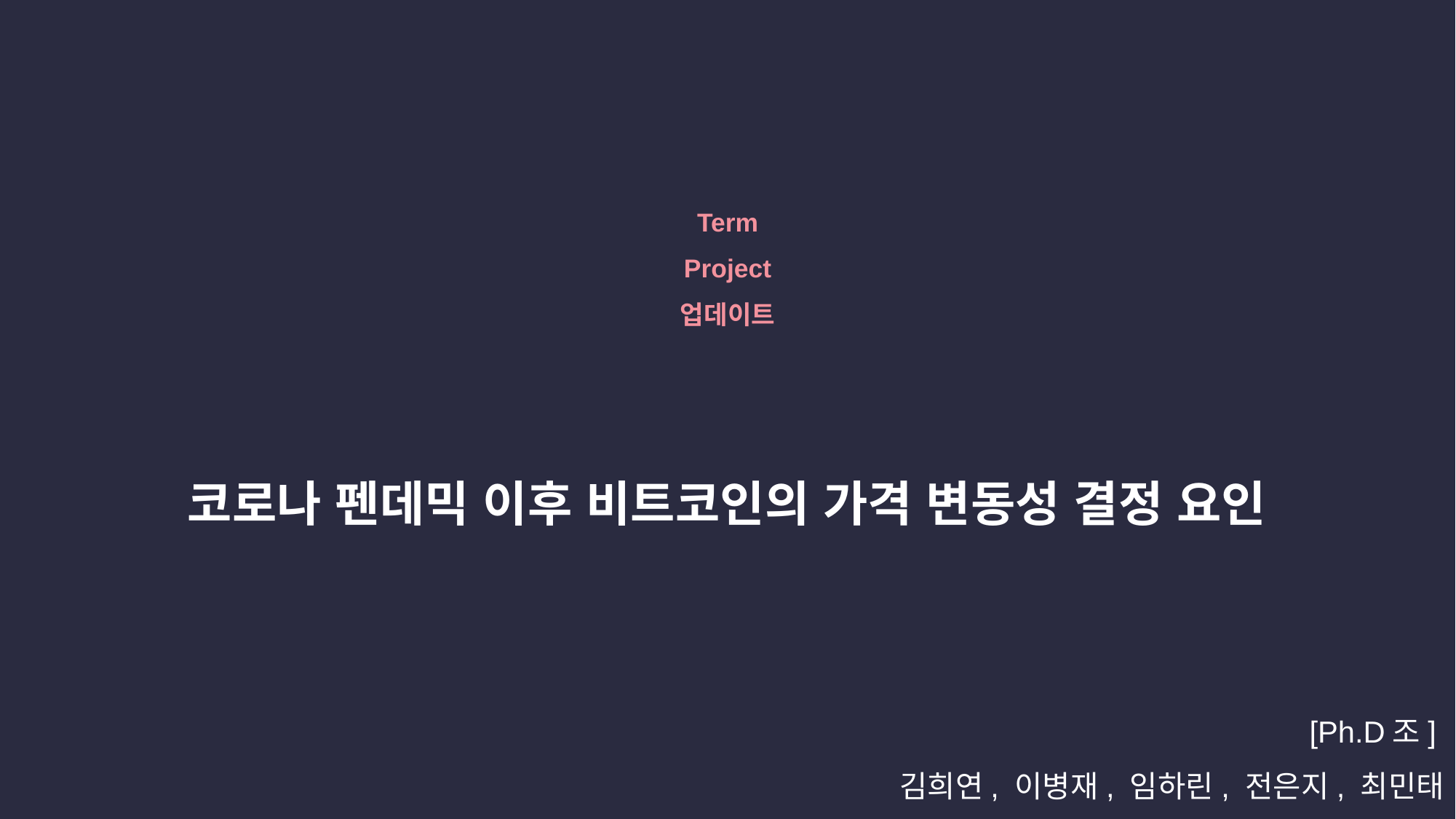

Term Project 업데이트
코로나 펜데믹 이후 비트코인의 가격 변동성 결정 요인
[Ph.D조]
김희연, 이병재, 임하린, 전은지, 최민태